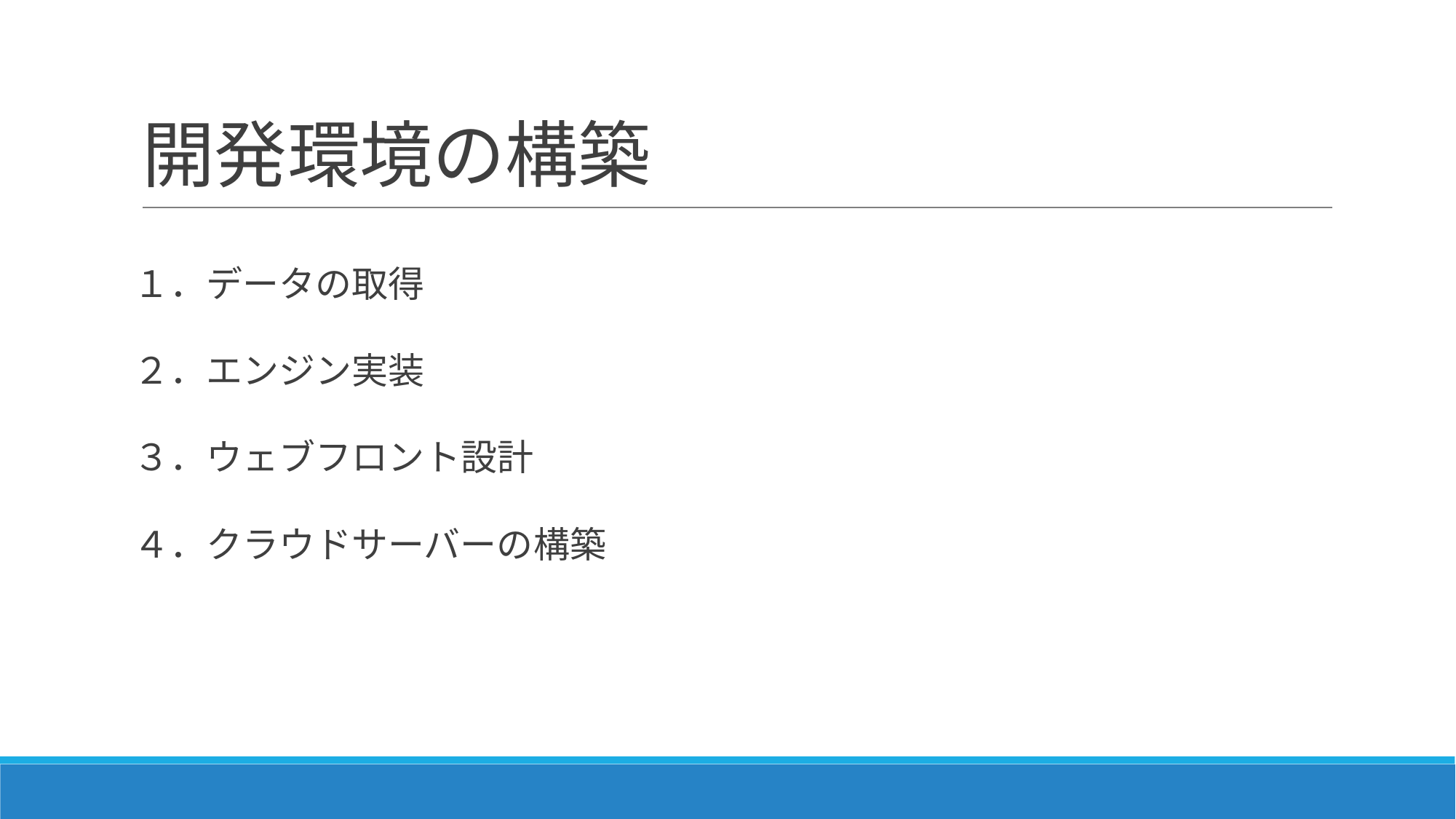

# 開発環境の構築
１．データの取得
２．エンジン実装
３．ウェブフロント設計
４．クラウドサーバーの構築
23